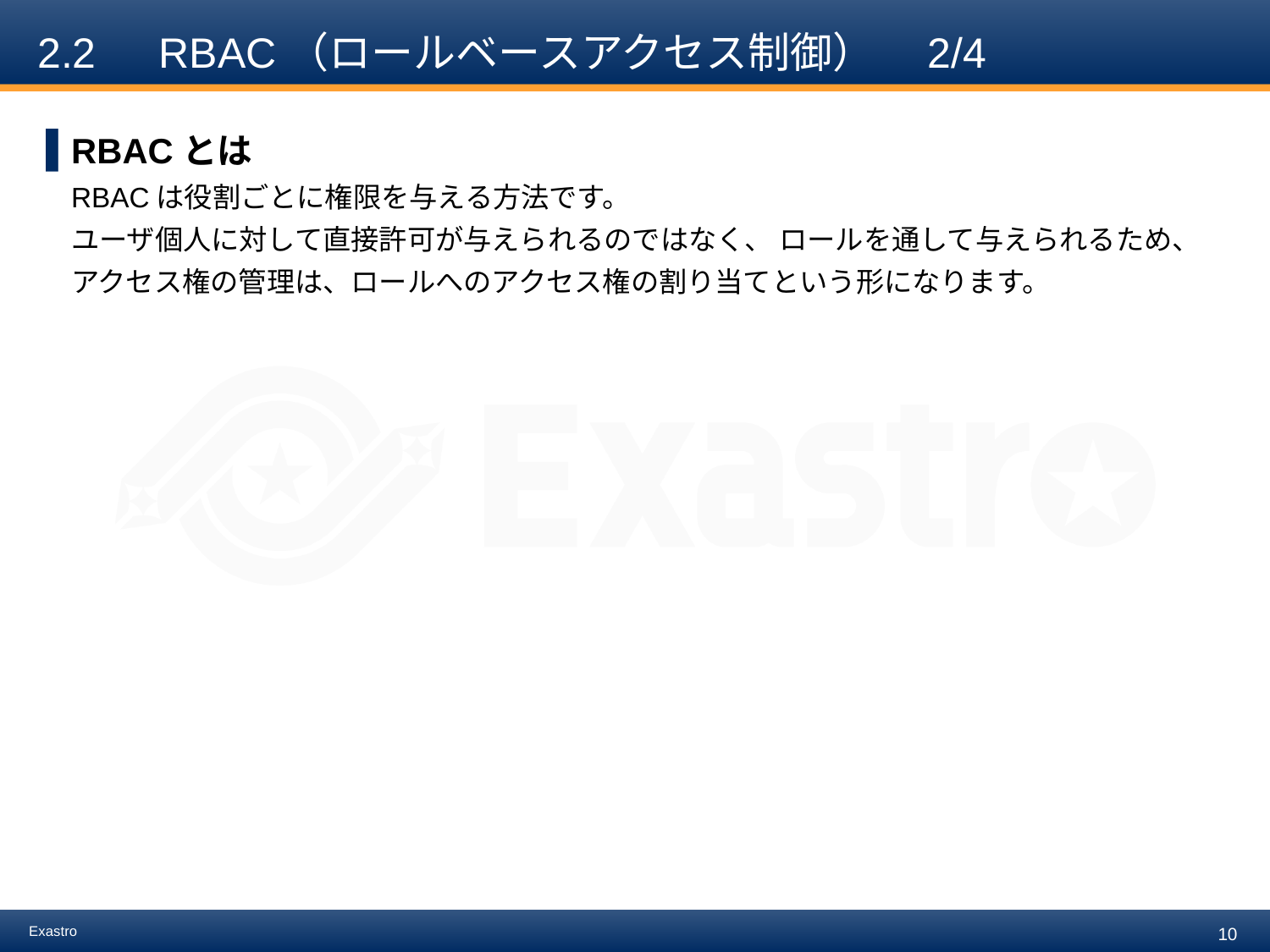

# 2.2　RBAC（ロールベースアクセス制御）　2/4
RBACとは
RBACは役割ごとに権限を与える方法です。
ユーザ個人に対して直接許可が与えられるのではなく、 ロールを通して与えられるため、
アクセス権の管理は、ロールへのアクセス権の割り当てという形になります。